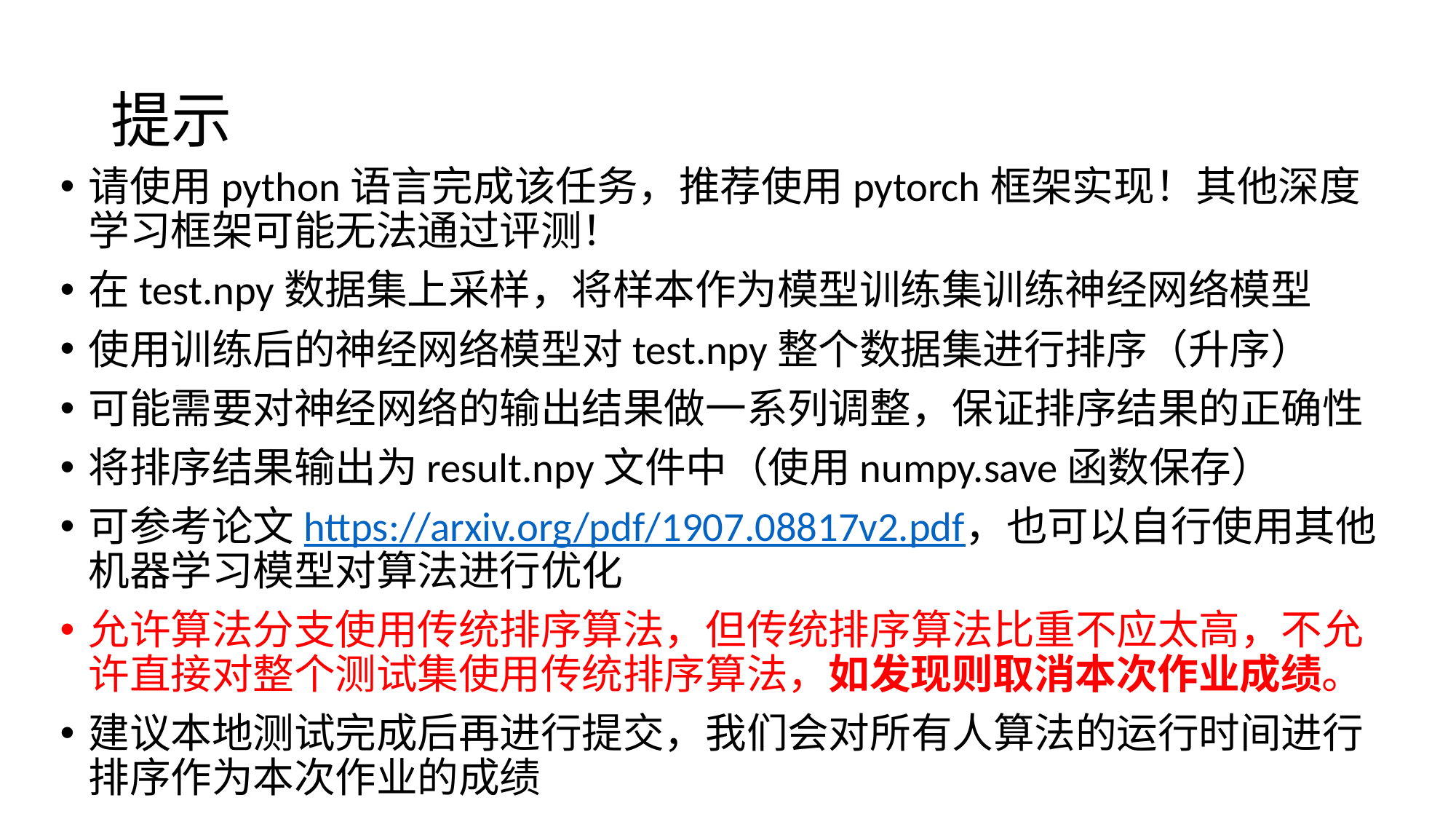

# 提示
请使用python语言完成该任务，推荐使用pytorch框架实现！其他深度学习框架可能无法通过评测！
在test.npy数据集上采样，将样本作为模型训练集训练神经网络模型
使用训练后的神经网络模型对test.npy整个数据集进行排序（升序）
可能需要对神经网络的输出结果做一系列调整，保证排序结果的正确性
将排序结果输出为result.npy文件中（使用numpy.save函数保存）
可参考论文https://arxiv.org/pdf/1907.08817v2.pdf，也可以自行使用其他机器学习模型对算法进行优化
允许算法分支使用传统排序算法，但传统排序算法比重不应太高，不允许直接对整个测试集使用传统排序算法，如发现则取消本次作业成绩。
建议本地测试完成后再进行提交，我们会对所有人算法的运行时间进行排序作为本次作业的成绩